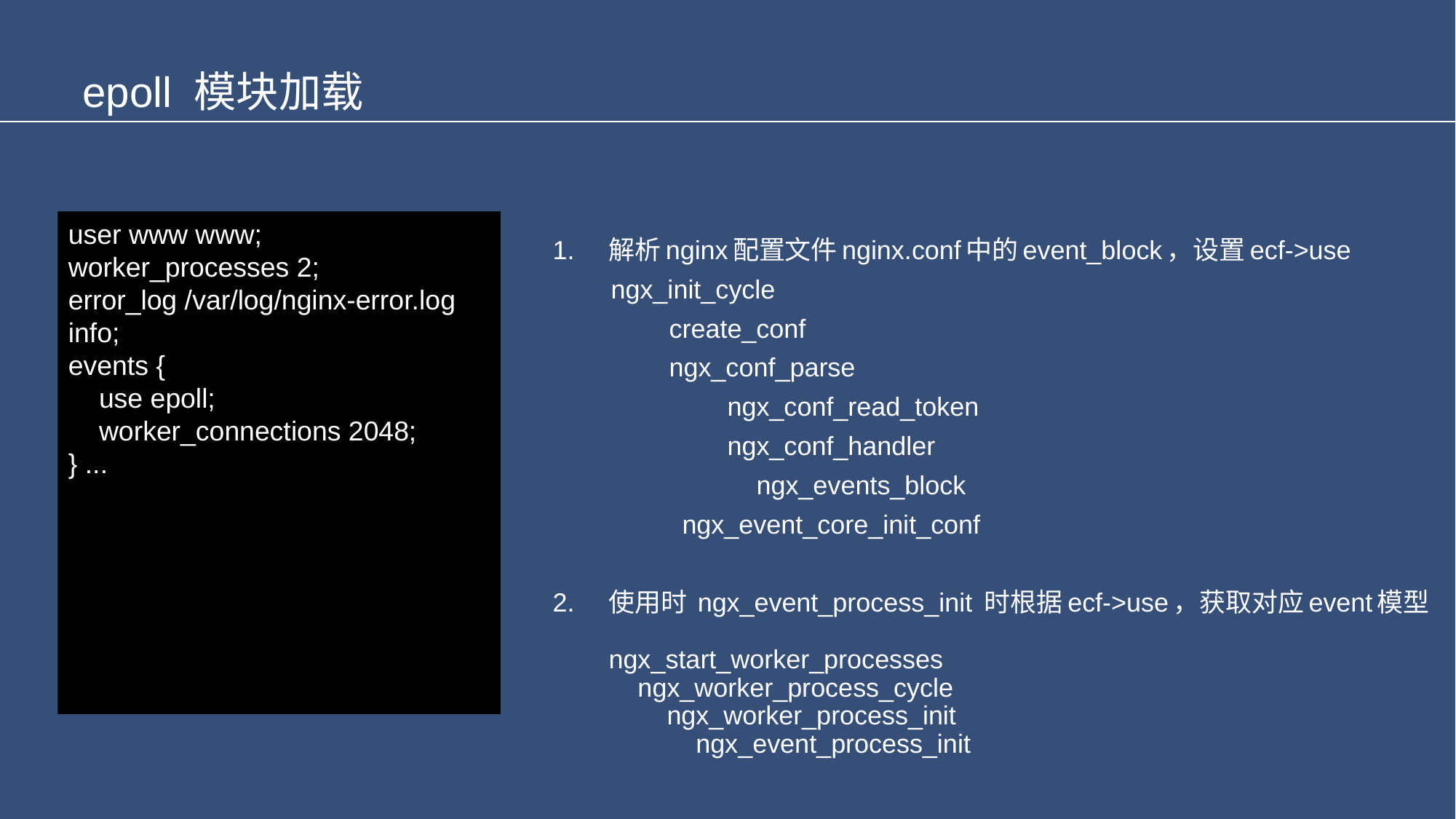

epoll 模块加载
user www www;
worker_processes 2;
error_log /var/log/nginx-error.log info;
events {
    use epoll;
    worker_connections 2048;
} ...
解析nginx配置文件nginx.conf中的event_block，设置ecf->use
        ngx_init_cycle
                create_conf
                ngx_conf_parse
                        ngx_conf_read_token
                        ngx_conf_handler
                            ngx_events_block
		       ngx_event_core_init_conf

使用时 ngx_event_process_init 时根据ecf->use，获取对应event模型
ngx_start_worker_processes
    ngx_worker_process_cycle
        ngx_worker_process_init
            ngx_event_process_init